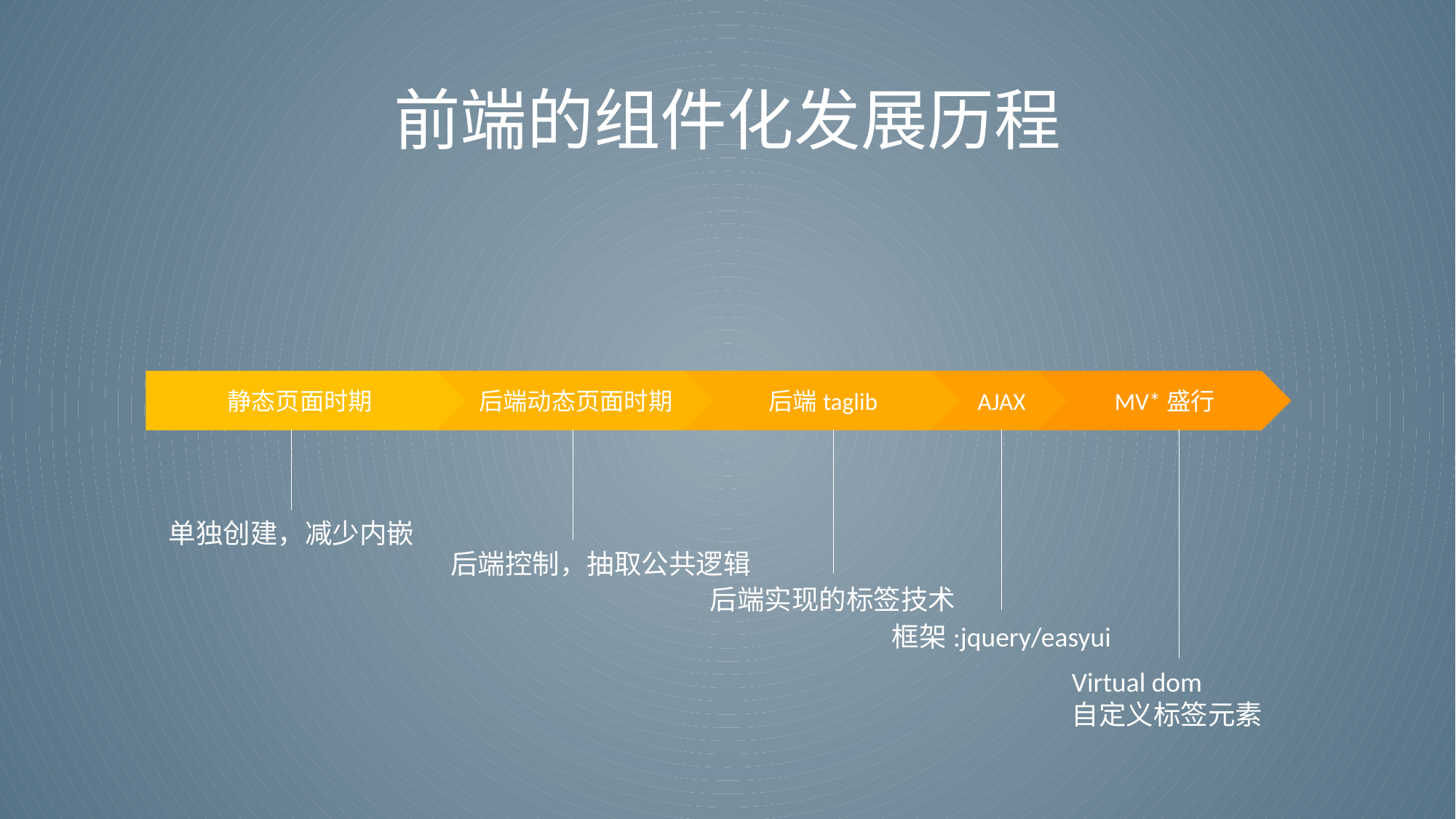

# 前端的组件化发展历程
静态页面时期
后端动态页面时期
后端taglib
AJAX
MV*盛行
单独创建，减少内嵌
后端控制，抽取公共逻辑
后端实现的标签技术
框架:jquery/easyui
Virtual dom
自定义标签元素